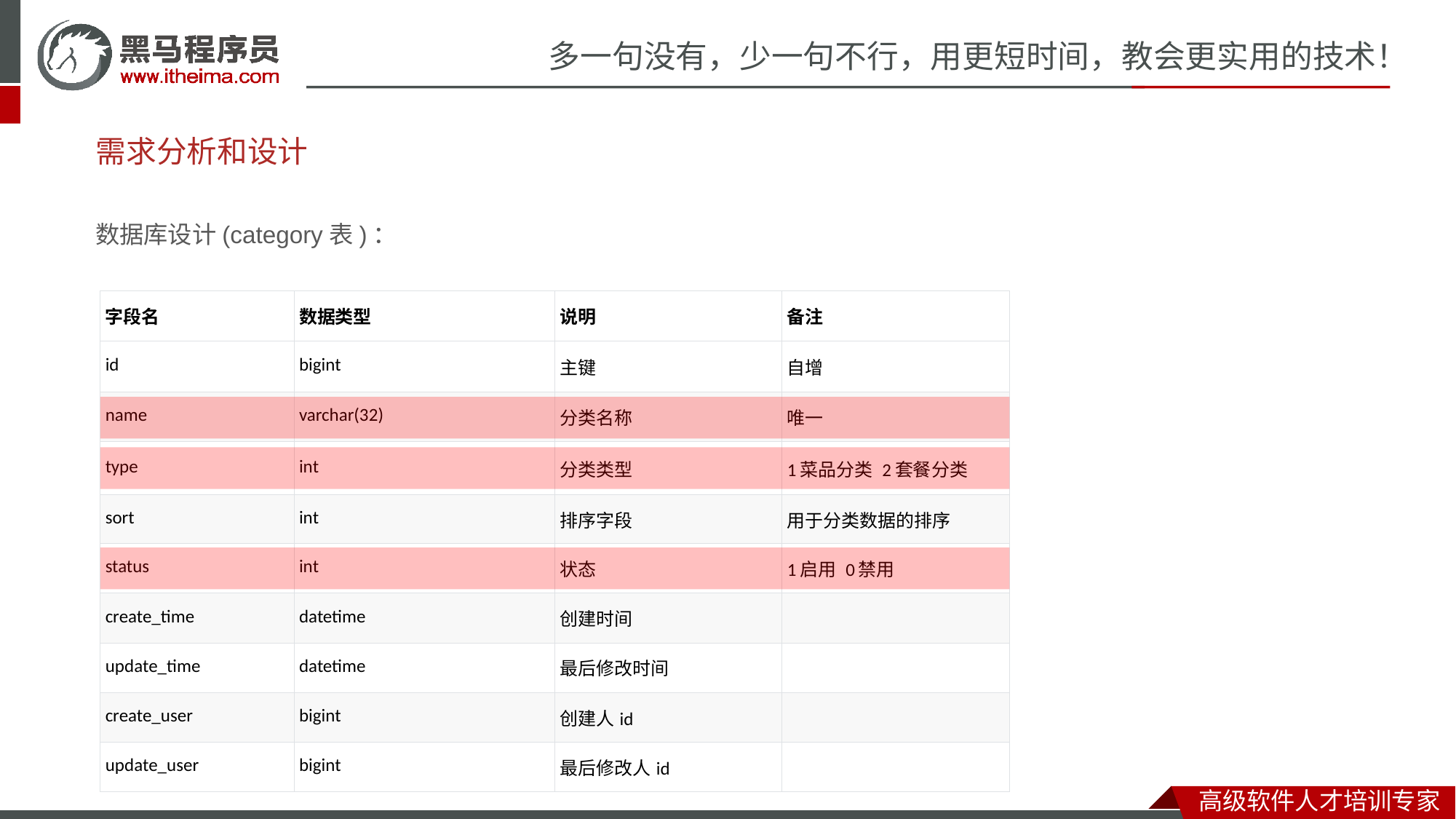

# 需求分析和设计
数据库设计(category表)：

| 字段名 | 数据类型 | 说明 | 备注 |
| --- | --- | --- | --- |
| id | bigint | 主键 | 自增 |
| name | varchar(32) | 分类名称 | 唯一 |
| type | int | 分类类型 | 1菜品分类 2套餐分类 |
| sort | int | 排序字段 | 用于分类数据的排序 |
| status | int | 状态 | 1启用 0禁用 |
| create\_time | datetime | 创建时间 |  |
| update\_time | datetime | 最后修改时间 |  |
| create\_user | bigint | 创建人id |  |
| update\_user | bigint | 最后修改人id |  |